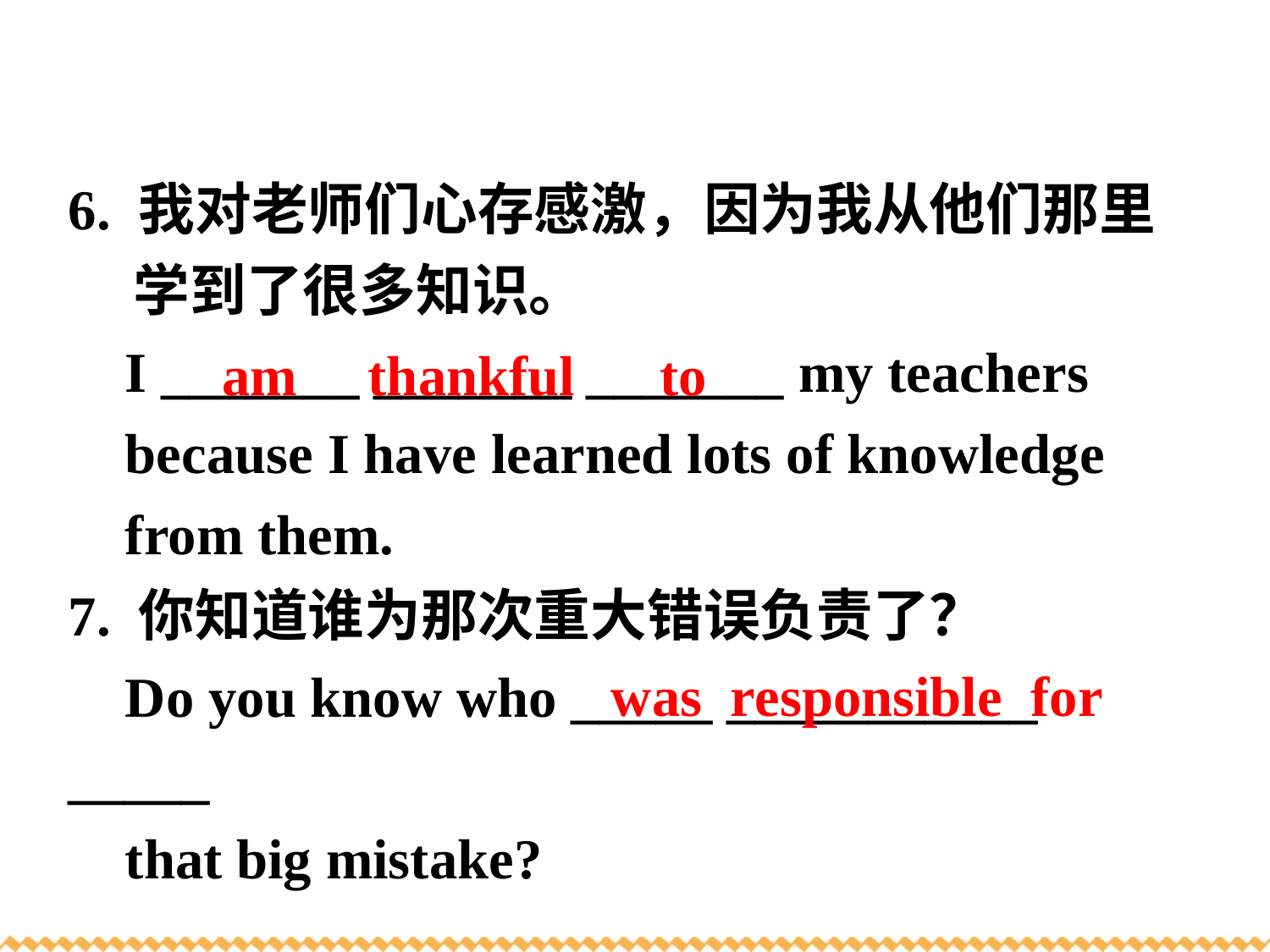

6. 我对老师们心存感激，因为我从他们那里
    学到了很多知识。
    I _______ _______ _______ my teachers
    because I have learned lots of knowledge
    from them.
7. 你知道谁为那次重大错误负责了？
    Do you know who _____ ___________ _____
    that big mistake?
am     thankful      to
was  responsible  for